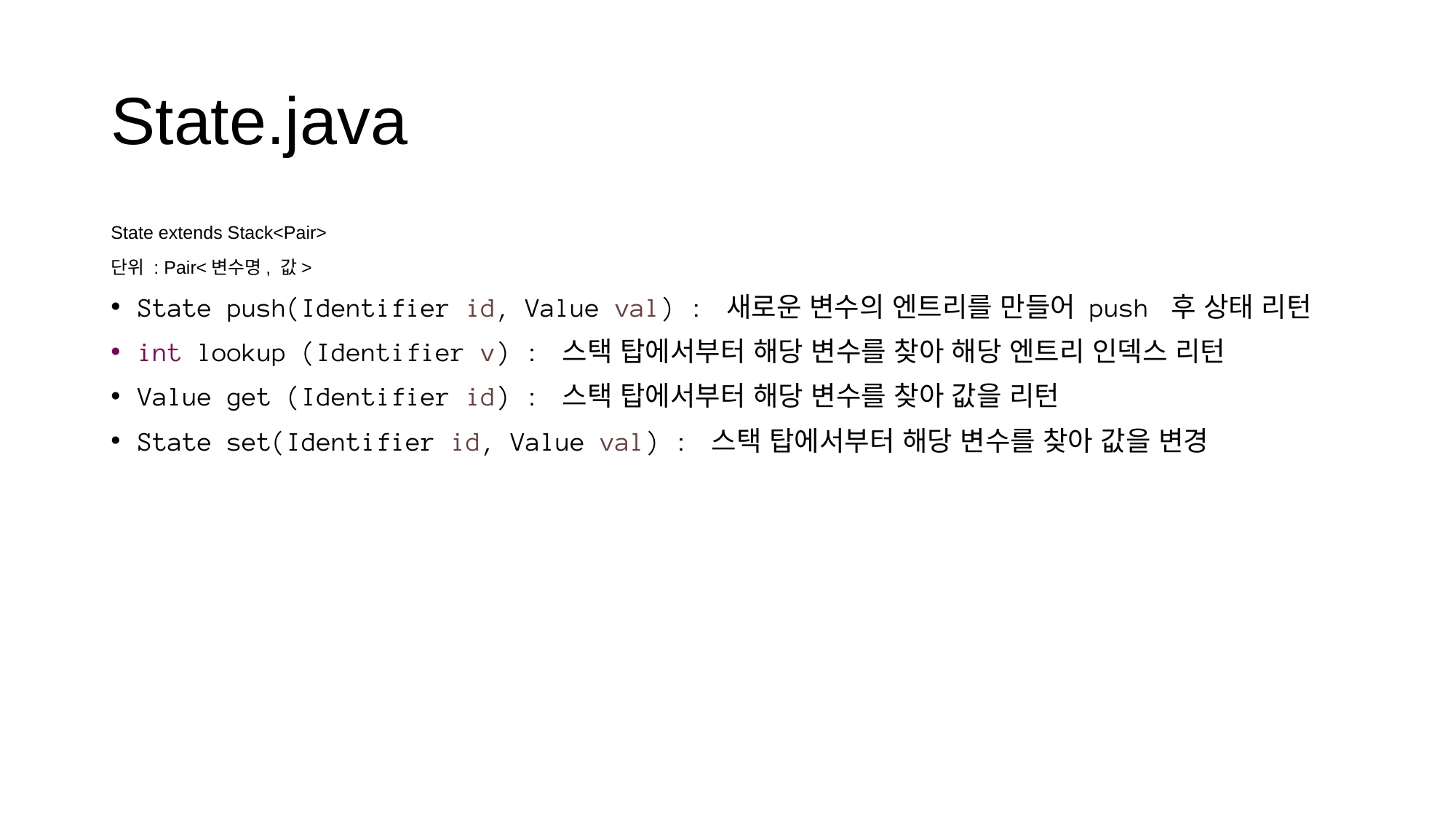

# State.java
State extends Stack<Pair>
단위 : Pair<변수명, 값>
State push(Identifier id, Value val) : 새로운 변수의 엔트리를 만들어 push 후 상태 리턴
int lookup (Identifier v) : 스택 탑에서부터 해당 변수를 찾아 해당 엔트리 인덱스 리턴
Value get (Identifier id) : 스택 탑에서부터 해당 변수를 찾아 값을 리턴
State set(Identifier id, Value val) : 스택 탑에서부터 해당 변수를 찾아 값을 변경